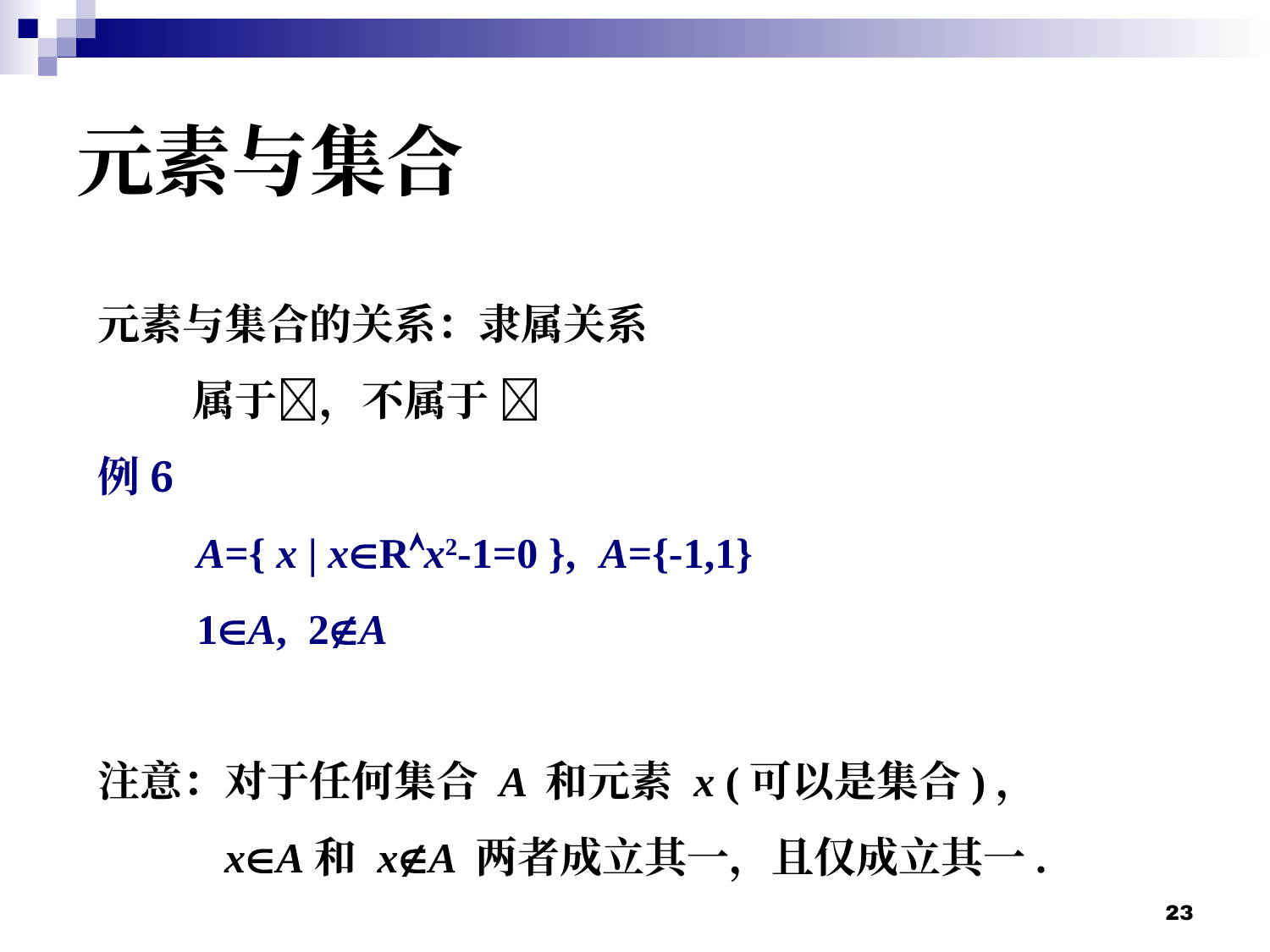

# 元素与集合
元素与集合的关系：隶属关系
        属于∈，不属于 ∉
例6
         A={ x | x∈R∧x2-1=0 },  A={-1,1}
         1∈A,  2∉A

注意：对于任何集合 A 和元素 x (可以是集合)，
            x∈A和 x∉A 两者成立其一，且仅成立其一.
23